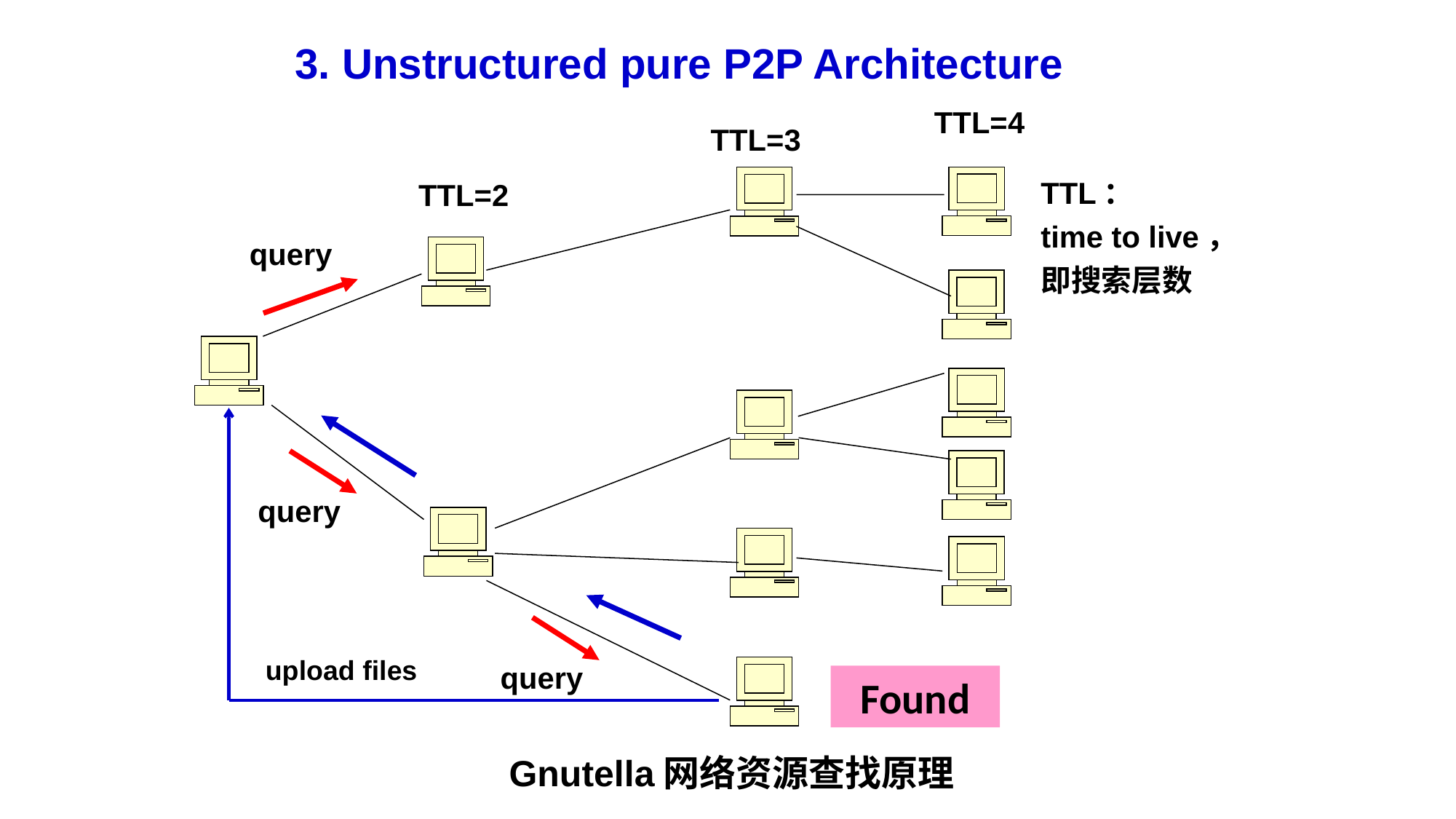

3. Unstructured pure P2P Architecture
TTL=4
TTL=3
TTL：
time to live，即搜索层数

TTL=2

query

upload files

query

query

Found
Gnutella网络资源查找原理